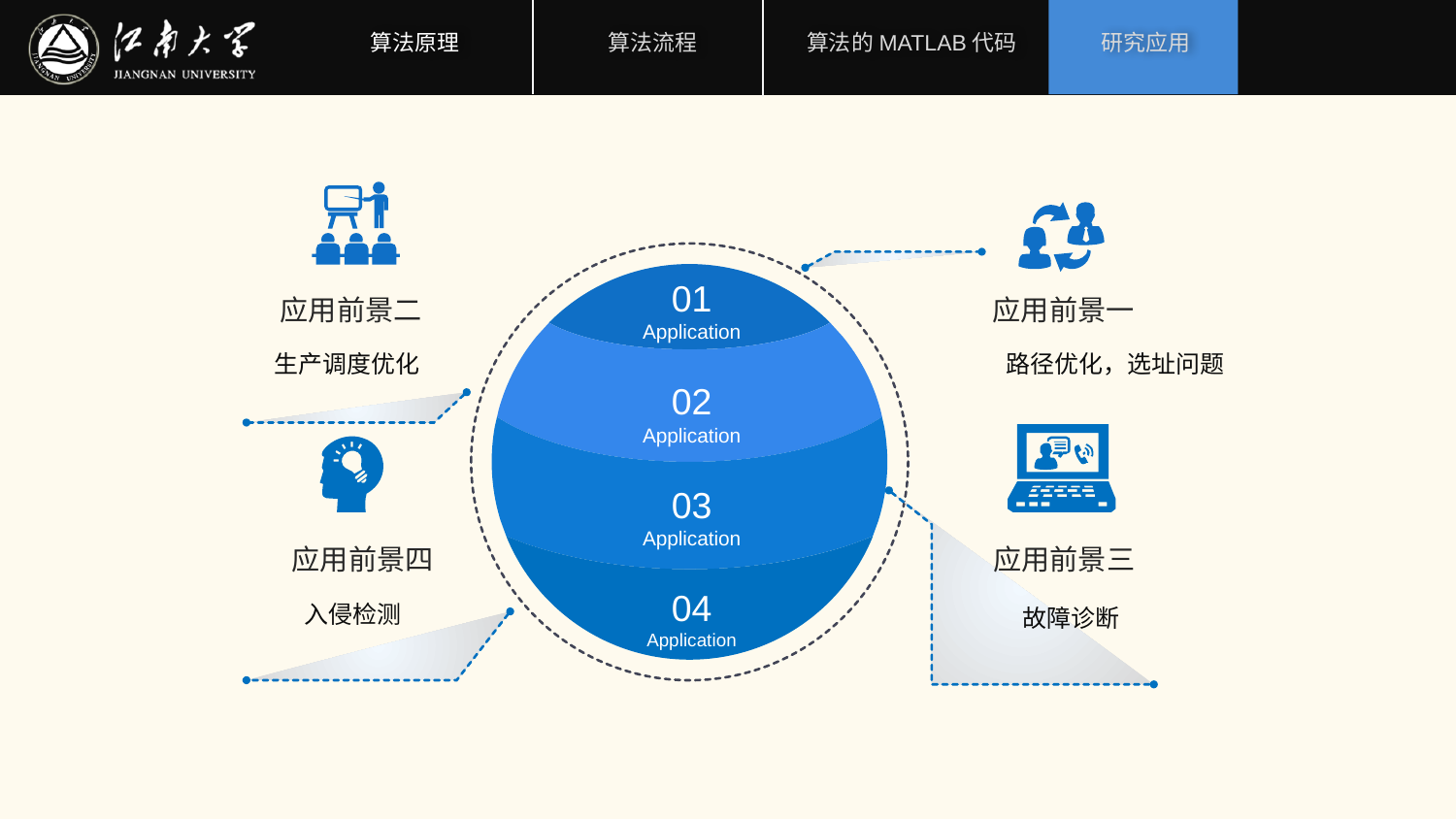

应用前景二
      生产调度优化

应用前景一
       路径优化，选址问题

01
Application

02
Application

03
Application

04
Application

应用前景三
          故障诊断

应用前景四
    入侵检测